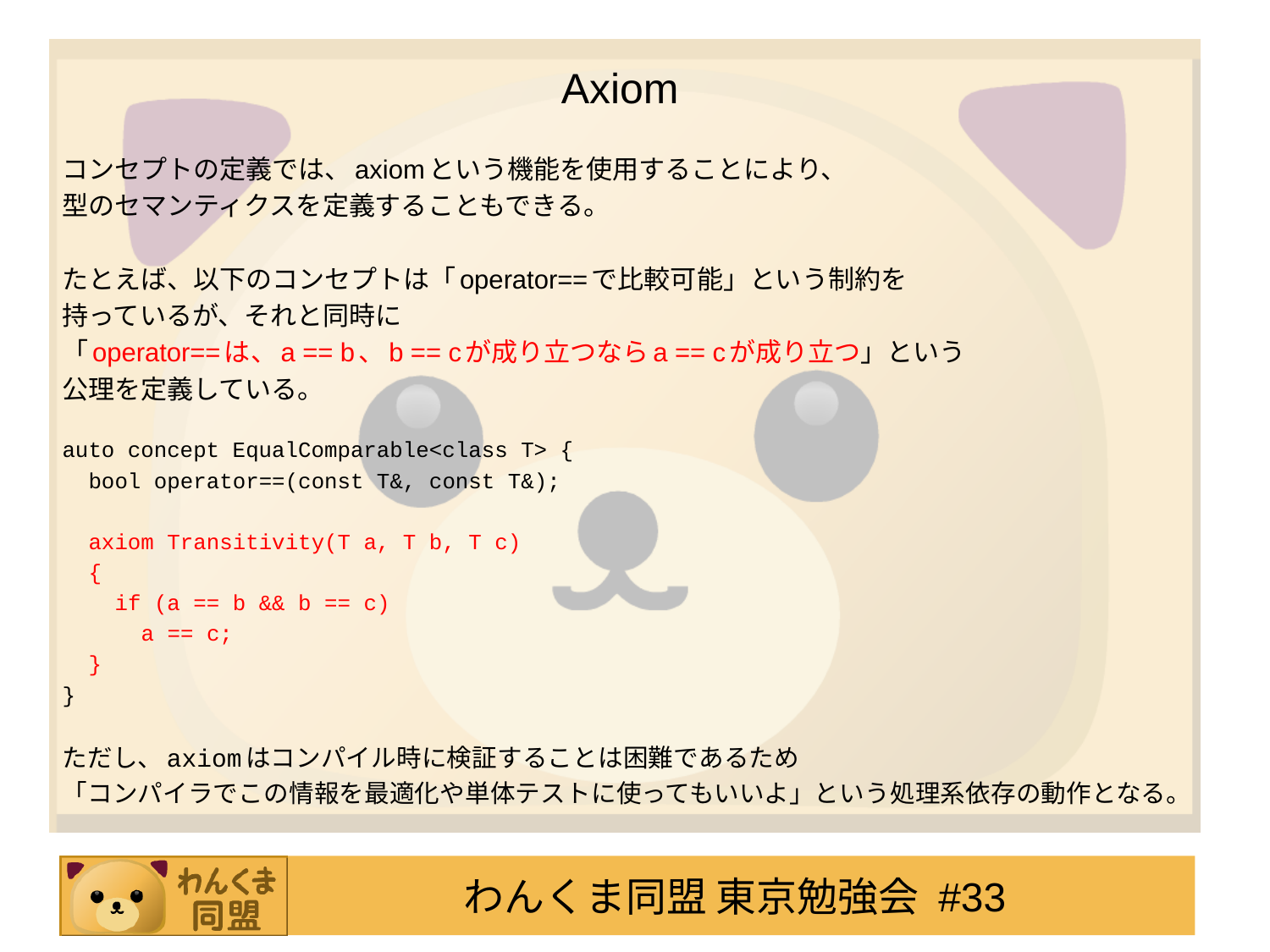

# Axiom
コンセプトの定義では、axiomという機能を使用することにより、
型のセマンティクスを定義することもできる。

たとえば、以下のコンセプトは「operator==で比較可能」という制約を
持っているが、それと同時に
「operator==は、a == b、b == cが成り立つならa == cが成り立つ」という
公理を定義している。

auto concept EqualComparable<class T> {
  bool operator==(const T&, const T&);

  axiom Transitivity(T a, T b, T c)
  {
    if (a == b && b == c)
      a == c;
  }
}

ただし、axiomはコンパイル時に検証することは困難であるため
「コンパイラでこの情報を最適化や単体テストに使ってもいいよ」という処理系依存の動作となる。